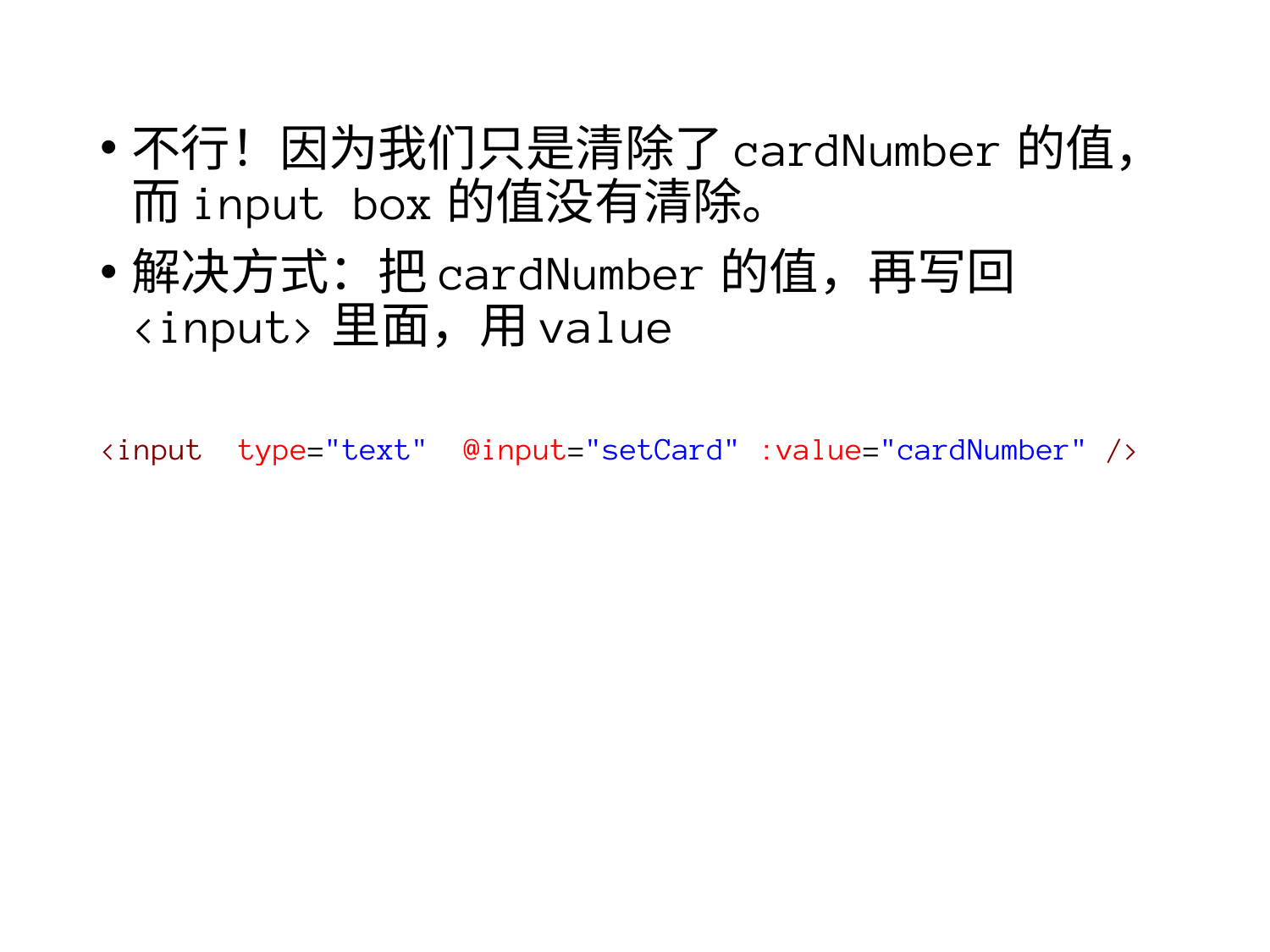

不行！因为我们只是清除了cardNumber的值，而input box的值没有清除。
解决方式：把cardNumber的值，再写回<input>里面，用value

<input  type="text"  @input="setCard" :value="cardNumber" />